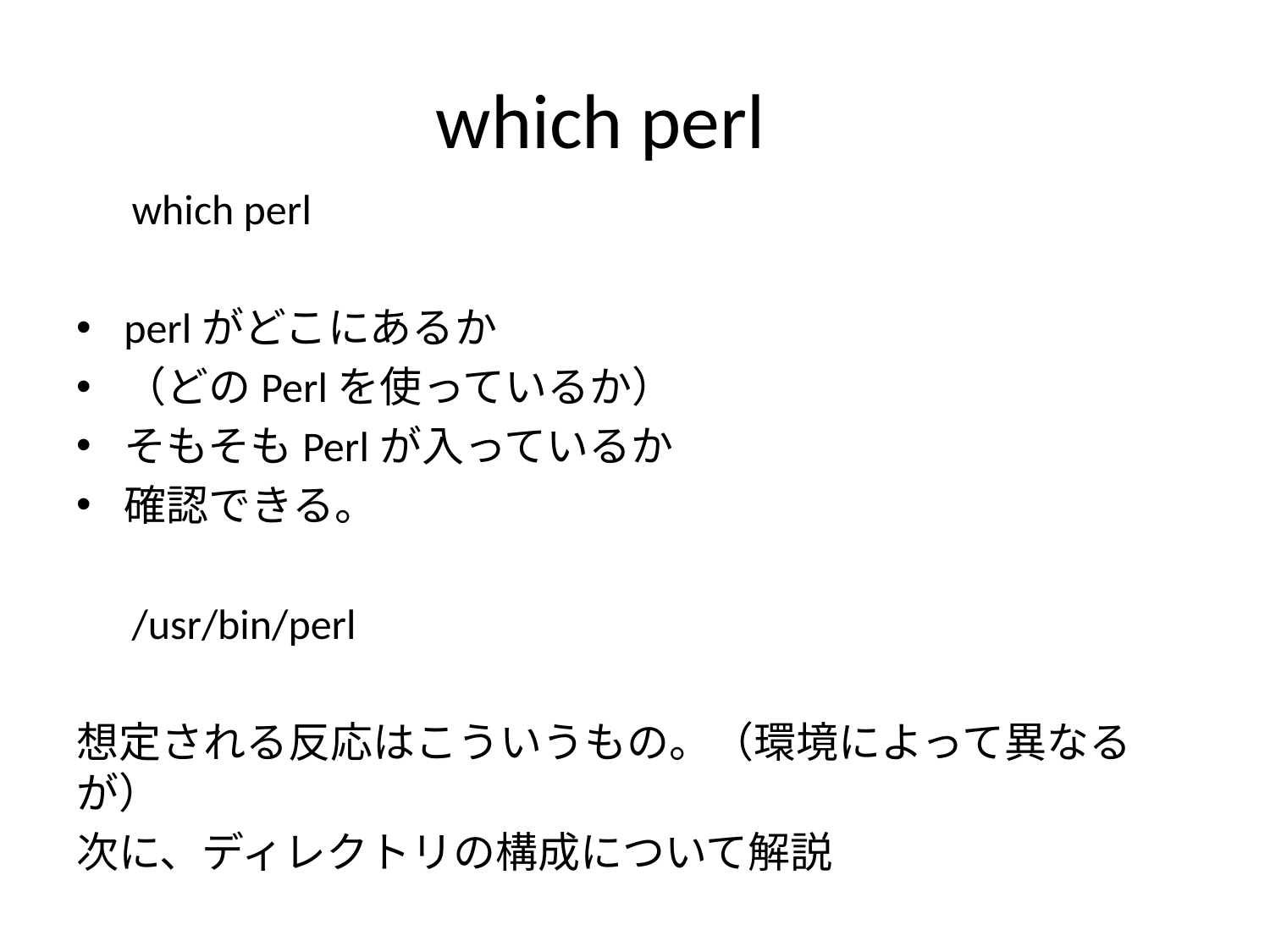

# which perl
which perl

perlがどこにあるか
（どのPerlを使っているか）
そもそもPerlが入っているか
確認できる。

/usr/bin/perl

想定される反応はこういうもの。（環境によって異なるが）
次に、ディレクトリの構成について解説